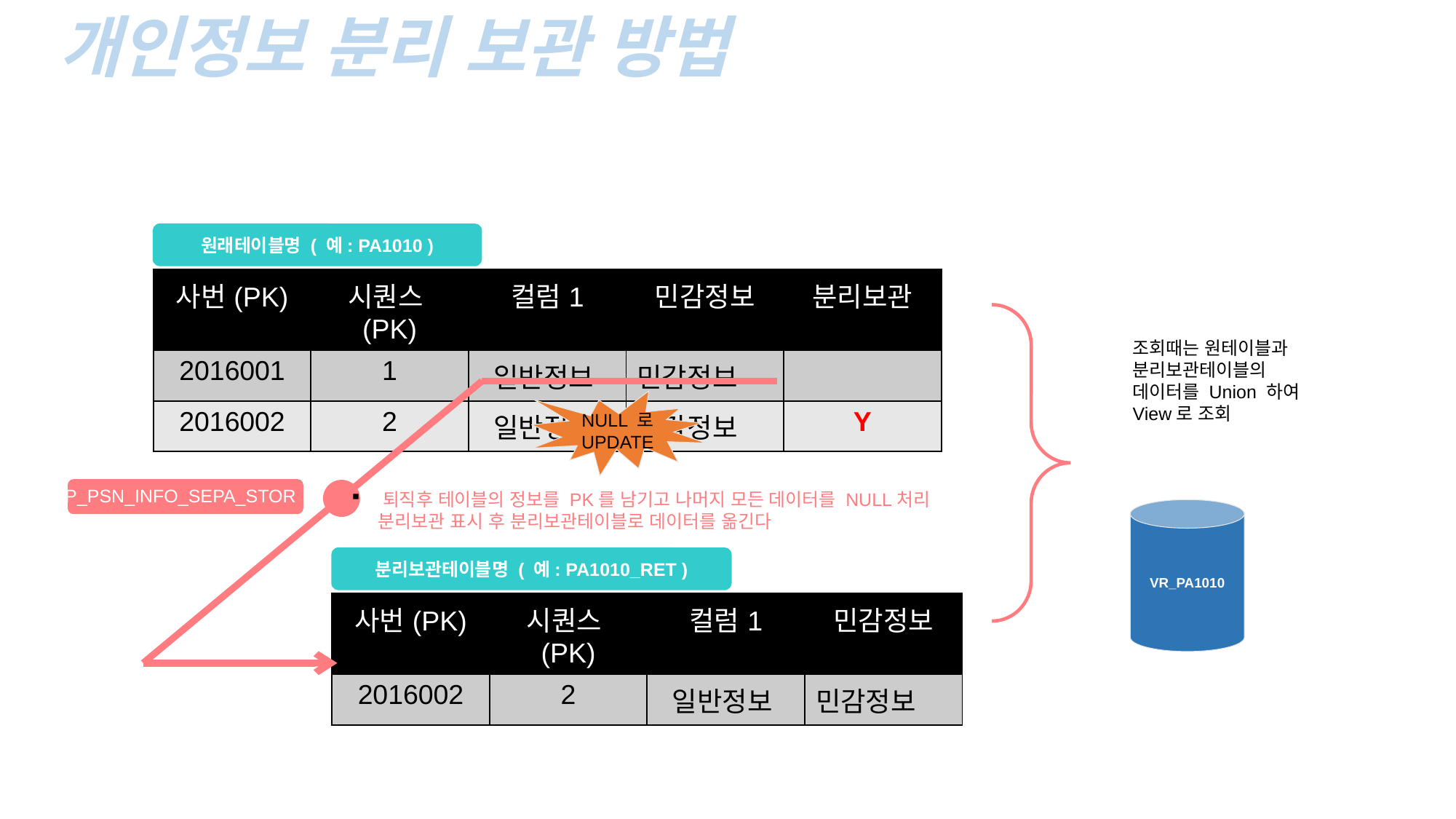

개인정보 분리 보관 방법
원래테이블명 ( 예: PA1010 )
| 사번(PK) | 시퀀스(PK) | 컬럼1 | 민감정보 | 분리보관 |
| --- | --- | --- | --- | --- |
| 2016001 | 1 | 일반정보 | 민감정보 |  |
| 2016002 | 2 | 일반정보 | 민감정보 | Y |

조회때는 원테이블과
분리보관테이블의
데이터를 Union 하여
View로 조회
NULL 로 UPDATE

P_PSN_INFO_SEPA_STOR

 퇴직후 테이블의 정보를 PK를 남기고 나머지 모든 데이터를 NULL처리
 분리보관 표시 후 분리보관테이블로 데이터를 옮긴다

VR_PA1010
분리보관테이블명 ( 예: PA1010_RET )
| 사번(PK) | 시퀀스(PK) | 컬럼1 | 민감정보 |
| --- | --- | --- | --- |
| 2016002 | 2 | 일반정보 | 민감정보 |